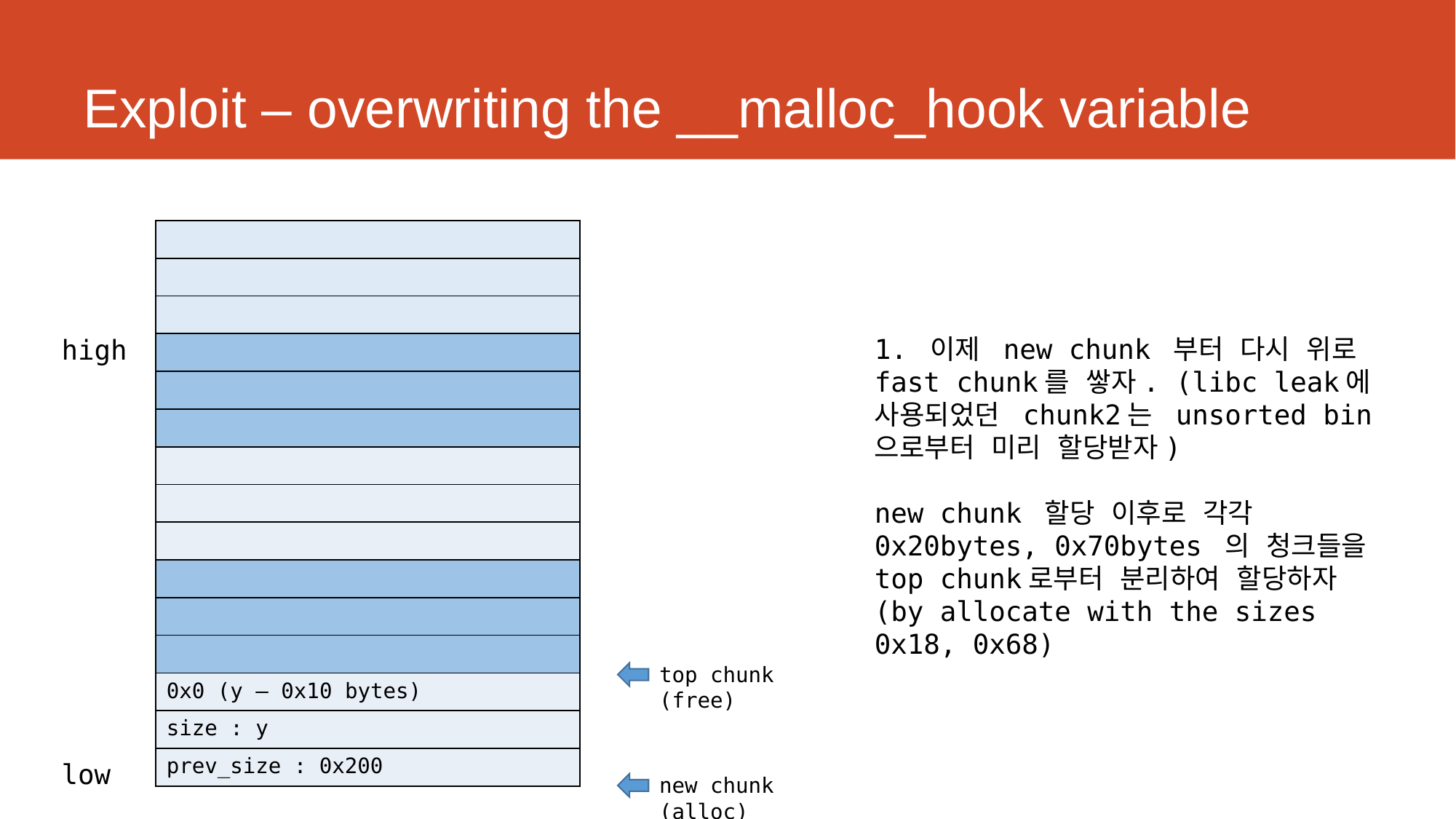

# Exploit – overwriting the __malloc_hook variable
|  |
| --- |
|  |
|  |
|  |
|  |
|  |
|  |
|  |
|  |
|  |
|  |
|  |
| 0x0 (y – 0x10 bytes) |
| size : y |
| prev\_size : 0x200 |
1. 이제 new chunk 부터 다시 위로 fast chunk를 쌓자. (libc leak에 사용되었던 chunk2는 unsorted bin 으로부터 미리 할당받자)

new chunk 할당 이후로 각각 0x20bytes, 0x70bytes 의 청크들을 top chunk로부터 분리하여 할당하자 (by allocate with the sizes 0x18, 0x68)
high

top chunk (free)

low
new chunk (alloc)